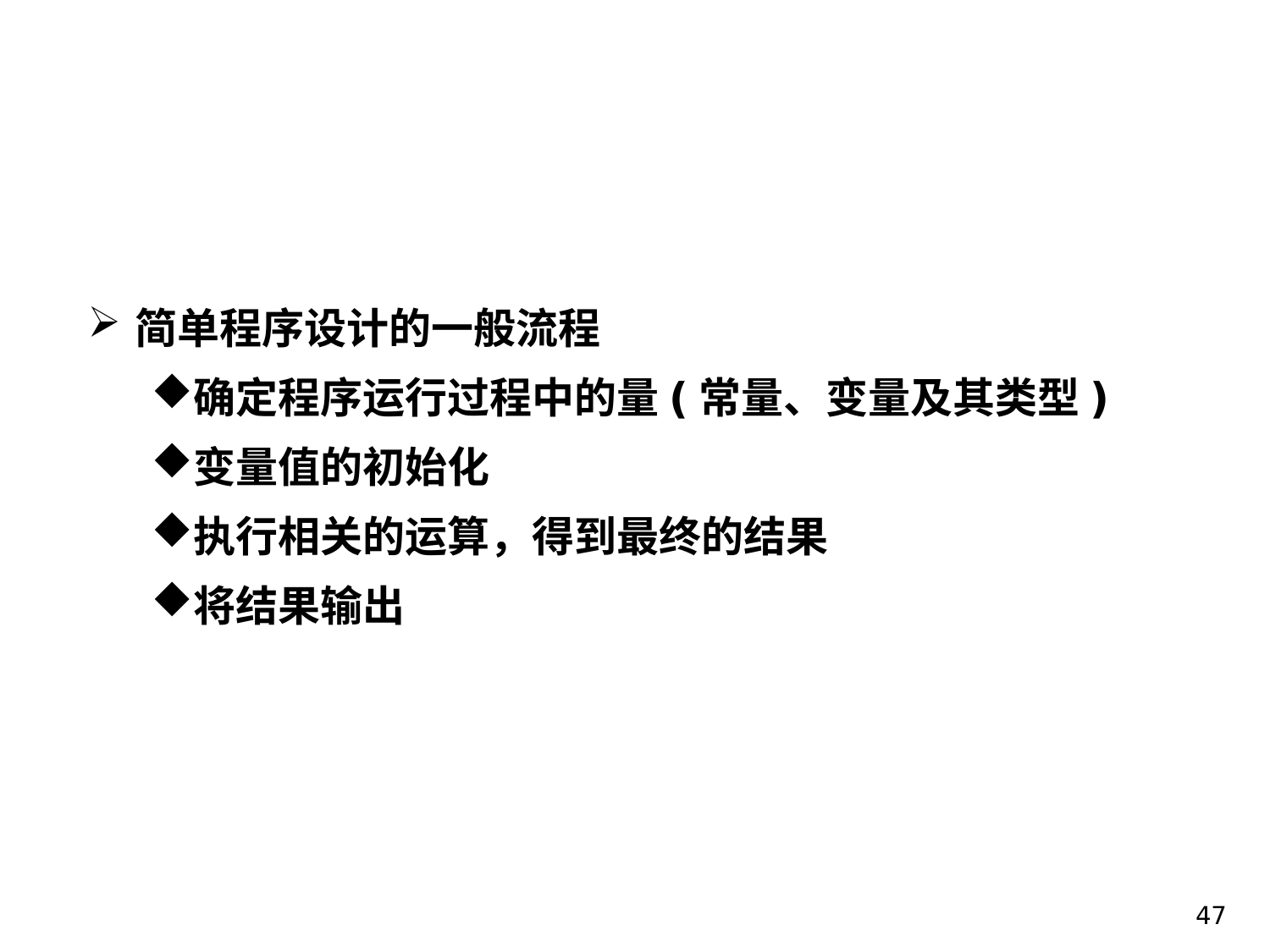

#

简单程序设计的一般流程
确定程序运行过程中的量(常量、变量及其类型)
变量值的初始化
执行相关的运算，得到最终的结果
将结果输出

47